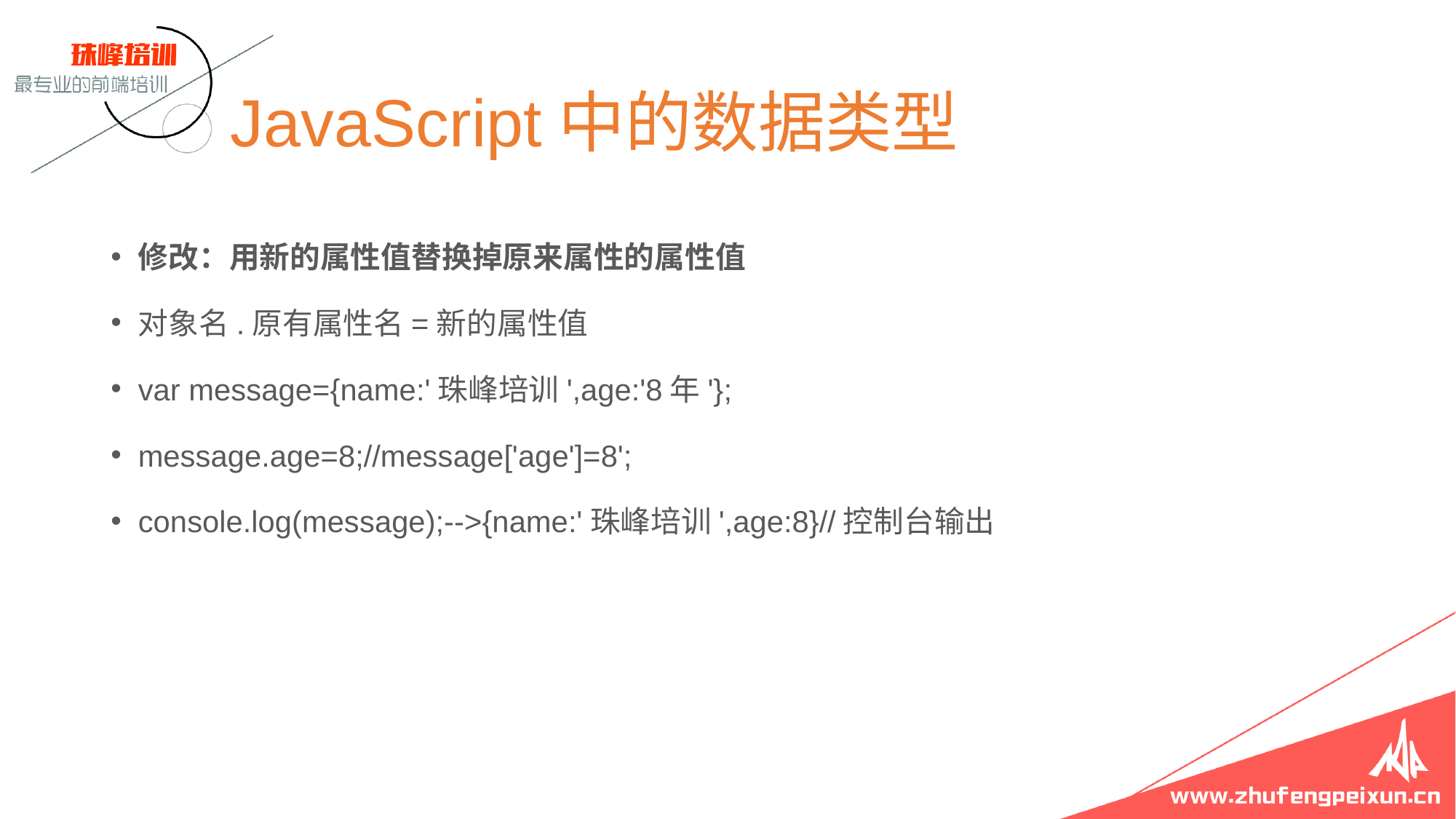

# JavaScript中的数据类型
修改：用新的属性值替换掉原来属性的属性值
对象名.原有属性名=新的属性值
var message={name:'珠峰培训',age:'8年'};
message.age=8;//message['age']=8';
console.log(message);-->{name:'珠峰培训',age:8}//控制台输出